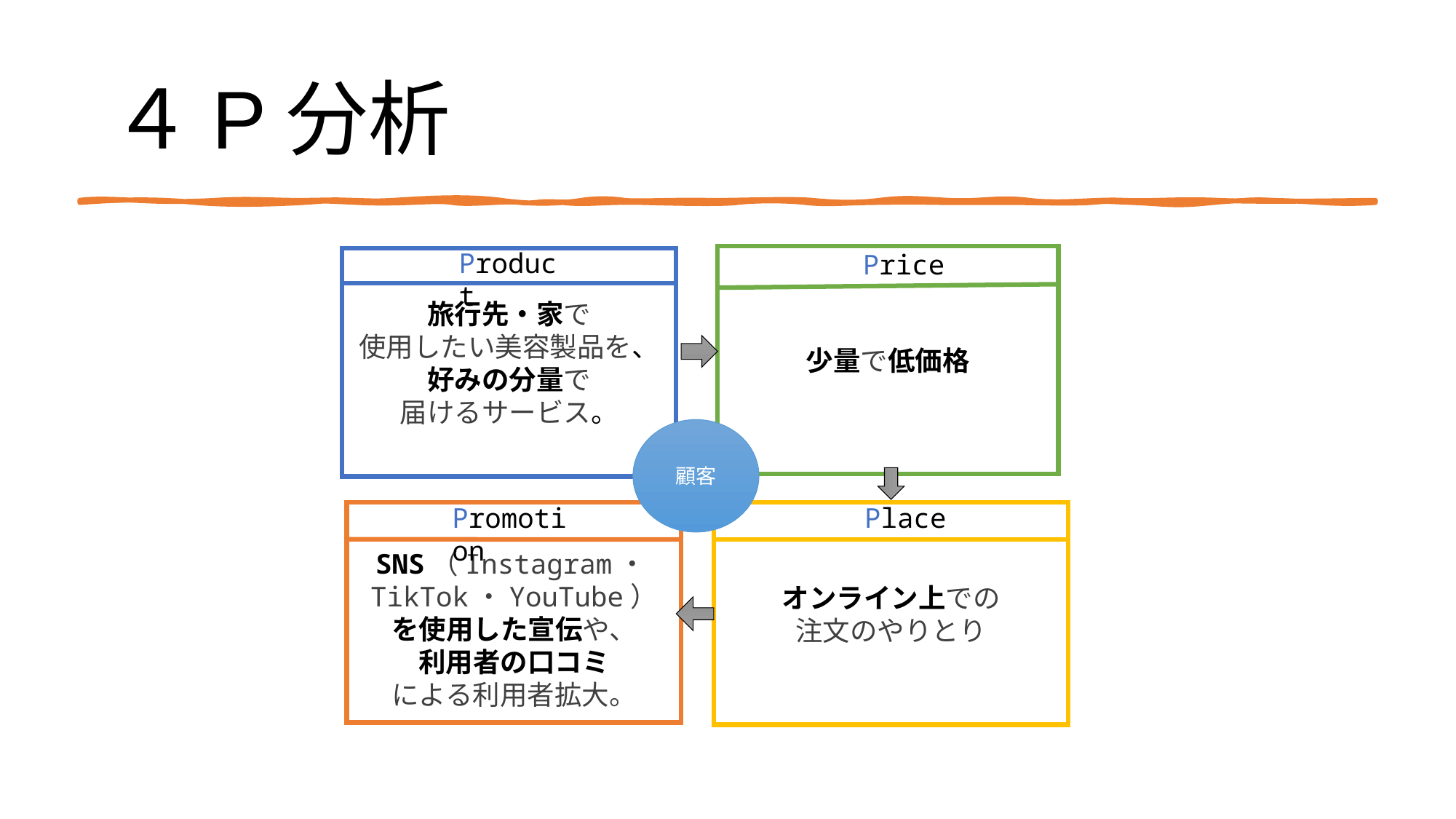

# ４P分析

Product
Price
少量で低価格
旅行先・家で
使用したい美容製品を、好みの分量で
届けるサービス。

顧客

Promotion
Place
オンライン上での
注文のやりとり

SNS（Instagram・TikTok・YouTube）
を使用した宣伝や、
利用者の口コミ
による利用者拡大。